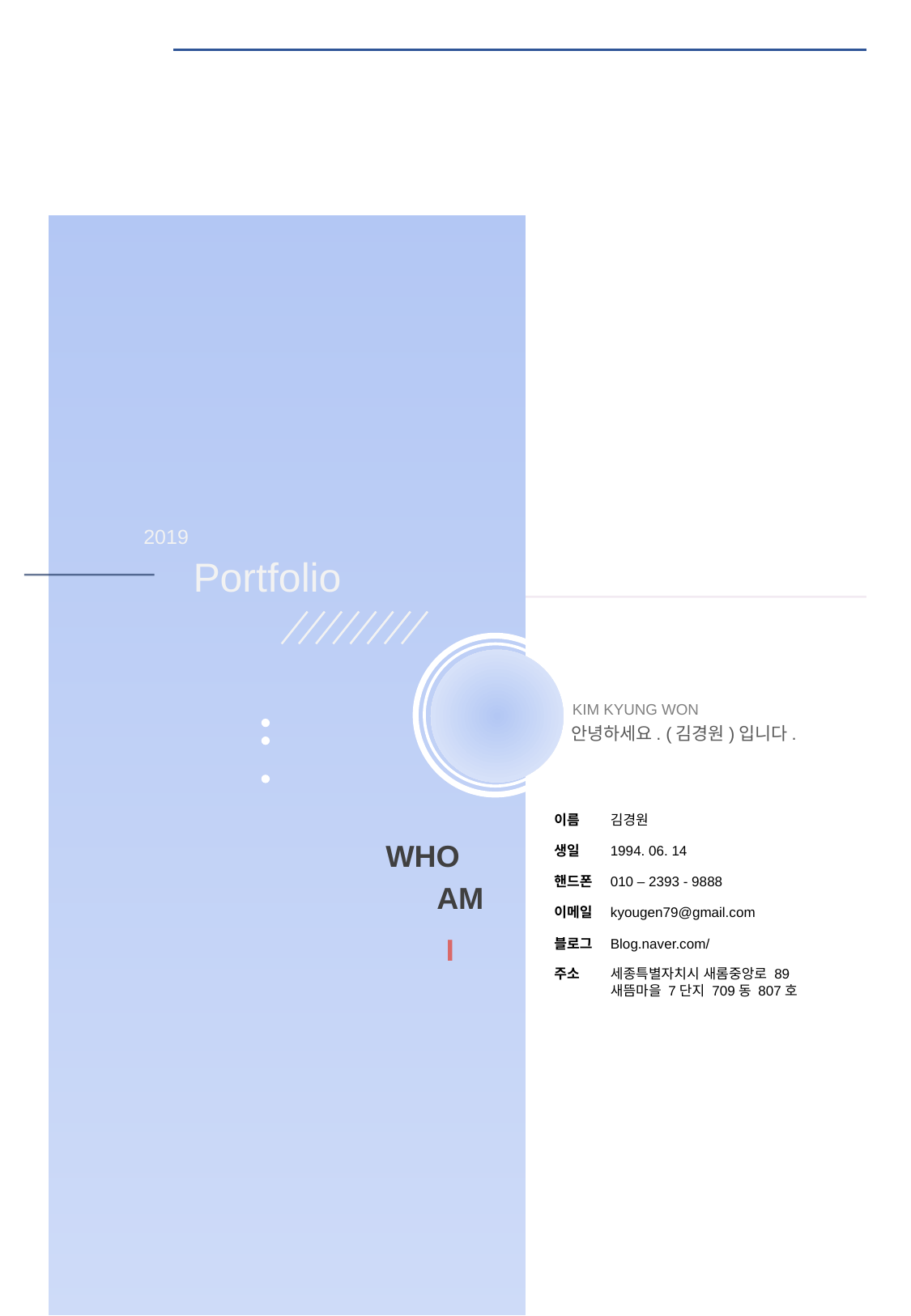

2019
Portfolio

KIM KYUNG WON
안녕하세요. (김경원)입니다.

이름
김경원
WHO
생일
1994. 06. 14
핸드폰
010 – 2393 - 9888
AM
이메일
kyougen79@gmail.com
I
블로그
Blog.naver.com/
주소
세종특별자치시 새롬중앙로 89 새뜸마을 7단지 709동 807호